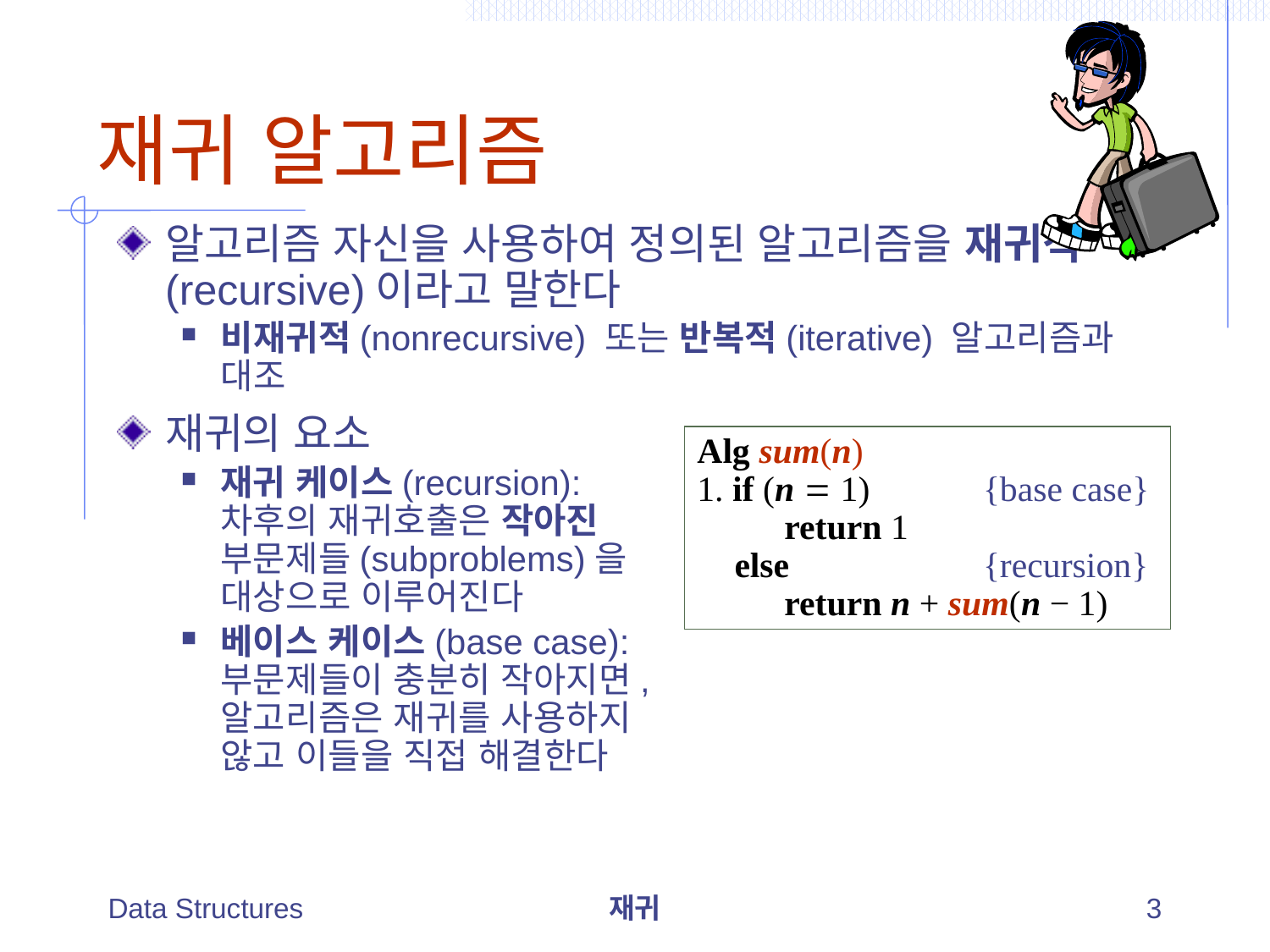

# 재귀 알고리즘
알고리즘 자신을 사용하여 정의된 알고리즘을 재귀적(recursive)이라고 말한다
비재귀적(nonrecursive) 또는 반복적(iterative) 알고리즘과 대조
재귀의 요소
재귀 케이스(recursion): 차후의 재귀호출은 작아진 부문제들(subproblems)을 대상으로 이루어진다
베이스 케이스(base case): 부문제들이 충분히 작아지면, 알고리즘은 재귀를 사용하지 않고 이들을 직접 해결한다
Alg sum(n)
1. if (n = 1)			{base case}
		return 1
	else				{recursion}
		return n + sum(n − 1)
Data Structures
재귀
3